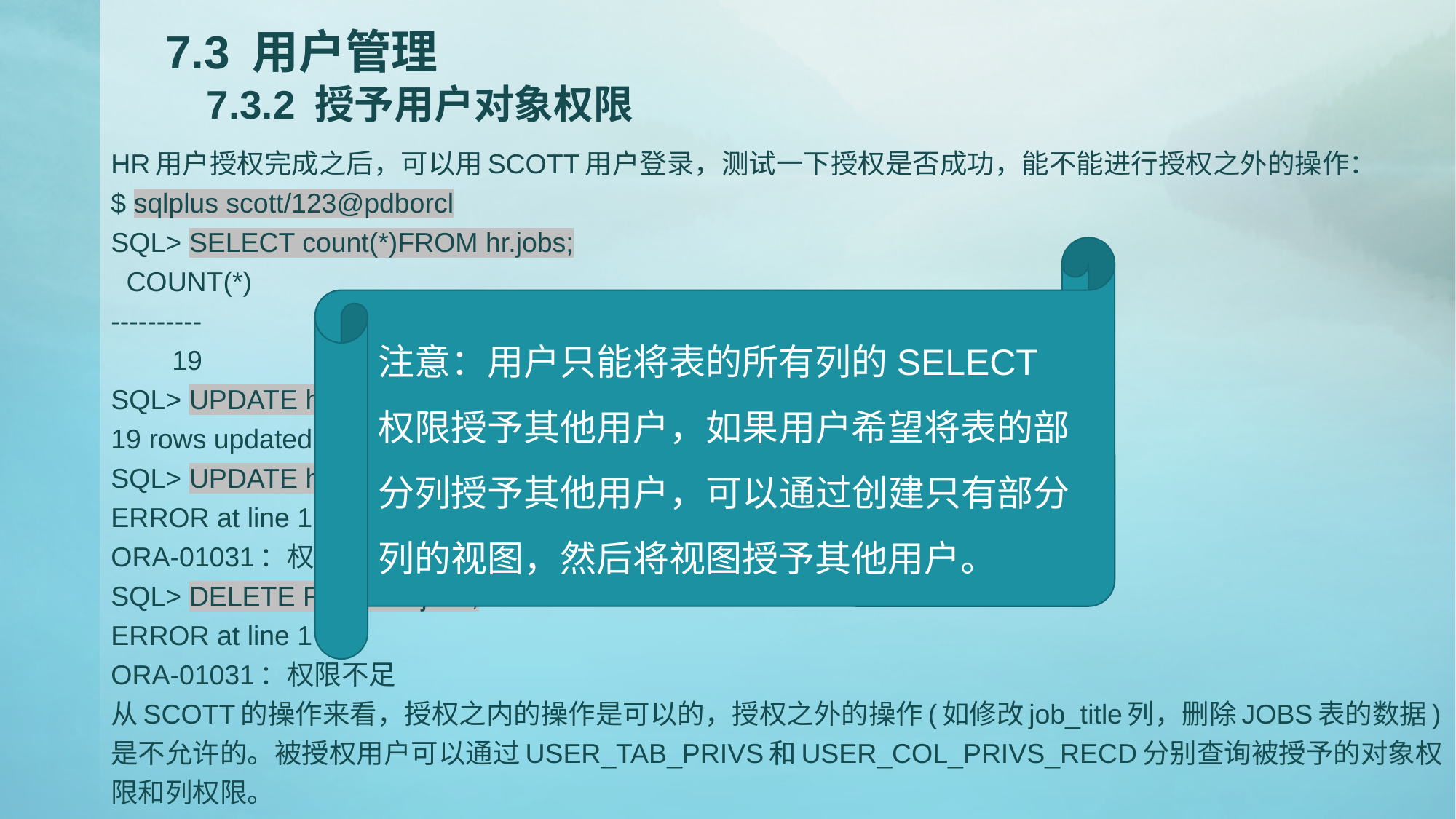

# 7.3 用户管理 7.3.2 授予用户对象权限
HR用户授权完成之后，可以用SCOTT用户登录，测试一下授权是否成功，能不能进行授权之外的操作：
$ sqlplus scott/123@pdborcl
SQL> SELECT count(*)FROM hr.jobs;
  COUNT(*)
----------
        19
SQL> UPDATE hr.jobs SET min_salary=min_salary;
19 rows updated.
SQL> UPDATE hr.jobs SET job_title=job_title;
ERROR at line 1：
ORA-01031：权限不足
SQL> DELETE FROM hr.jobs;
ERROR at line 1：
ORA-01031：权限不足
从SCOTT的操作来看，授权之内的操作是可以的，授权之外的操作(如修改job_title列，删除JOBS表的数据)是不允许的。被授权用户可以通过USER_TAB_PRIVS和USER_COL_PRIVS_RECD分别查询被授予的对象权限和列权限。
注意：用户只能将表的所有列的SELECT权限授予其他用户，如果用户希望将表的部分列授予其他用户，可以通过创建只有部分列的视图，然后将视图授予其他用户。